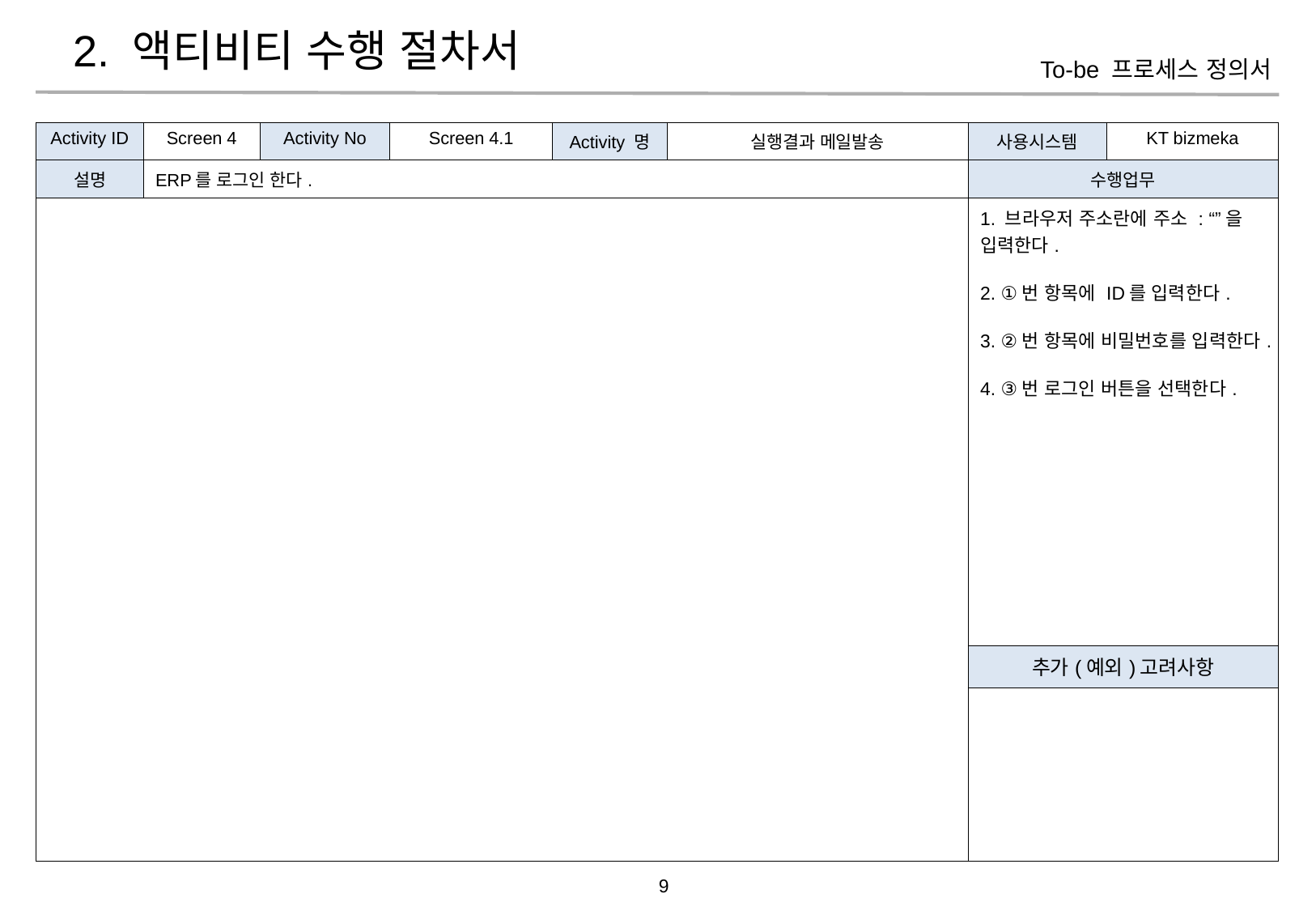

# 2. 액티비티 수행 절차서
| Activity ID | Screen 4 | Activity No | Screen 4.1 | Activity 명 | 실행결과 메일발송 | 사용시스템 | KT bizmeka |
| --- | --- | --- | --- | --- | --- | --- | --- |
| 설명 | ERP를 로그인 한다. |  |  |  |  | 수행업무 |  |
|  |  |  |  |  |  | 1. 브라우저 주소란에 주소 : “”을 입력한다. 2. ①번 항목에 ID를 입력한다. 3. ②번 항목에 비밀번호를 입력한다. 4. ③번 로그인 버튼을 선택한다. |  |
|  |  |  |  |  |  | 추가(예외)고려사항 |  |
|  |  |  |  |  |  |  |  |
9